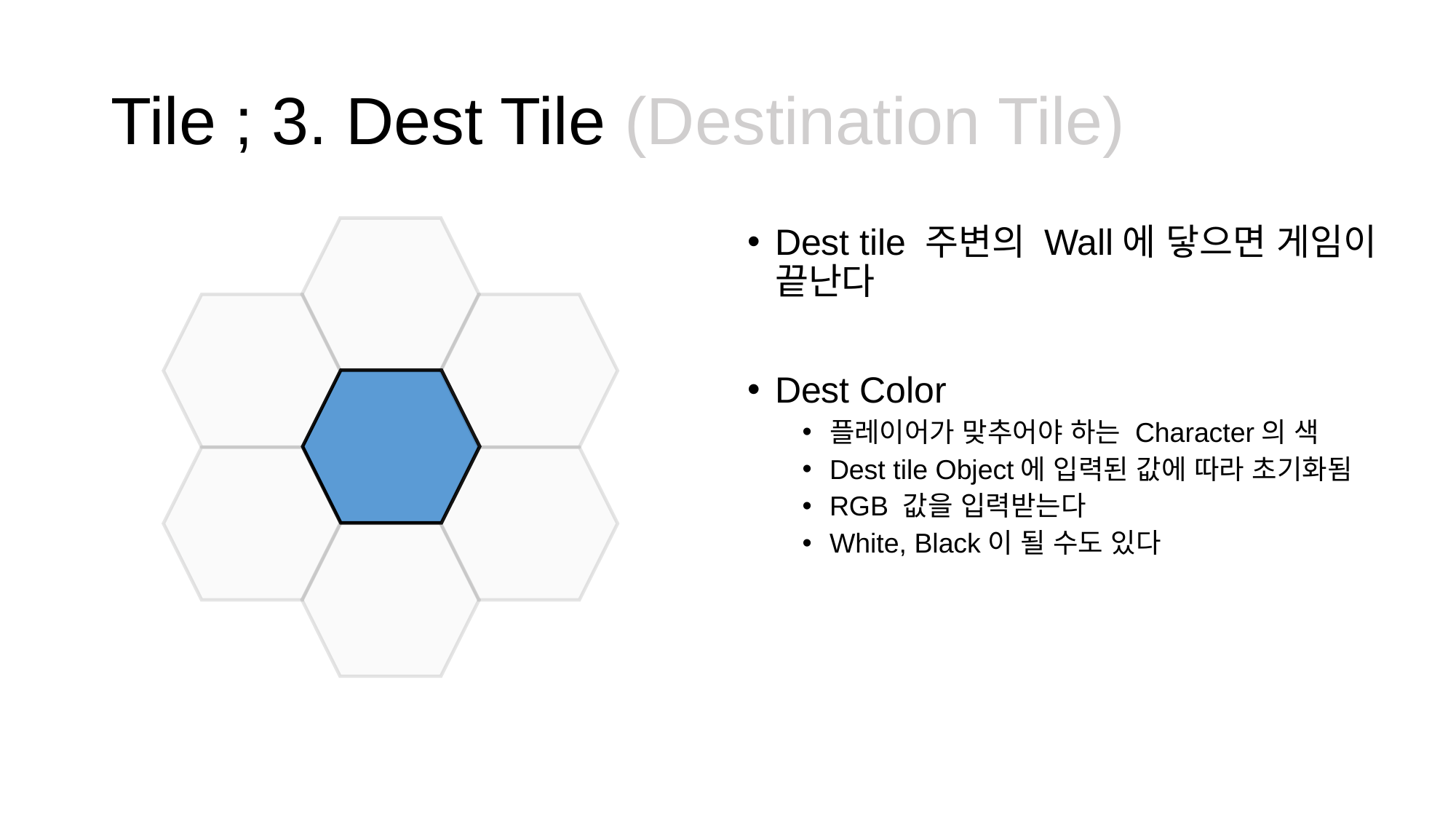

# Tile ; 3. Dest Tile (Destination Tile)

Dest tile 주변의 Wall에 닿으면 게임이 끝난다

Dest Color
플레이어가 맞추어야 하는 Character의 색
Dest tile Object에 입력된 값에 따라 초기화됨
RGB 값을 입력받는다
White, Black이 될 수도 있다